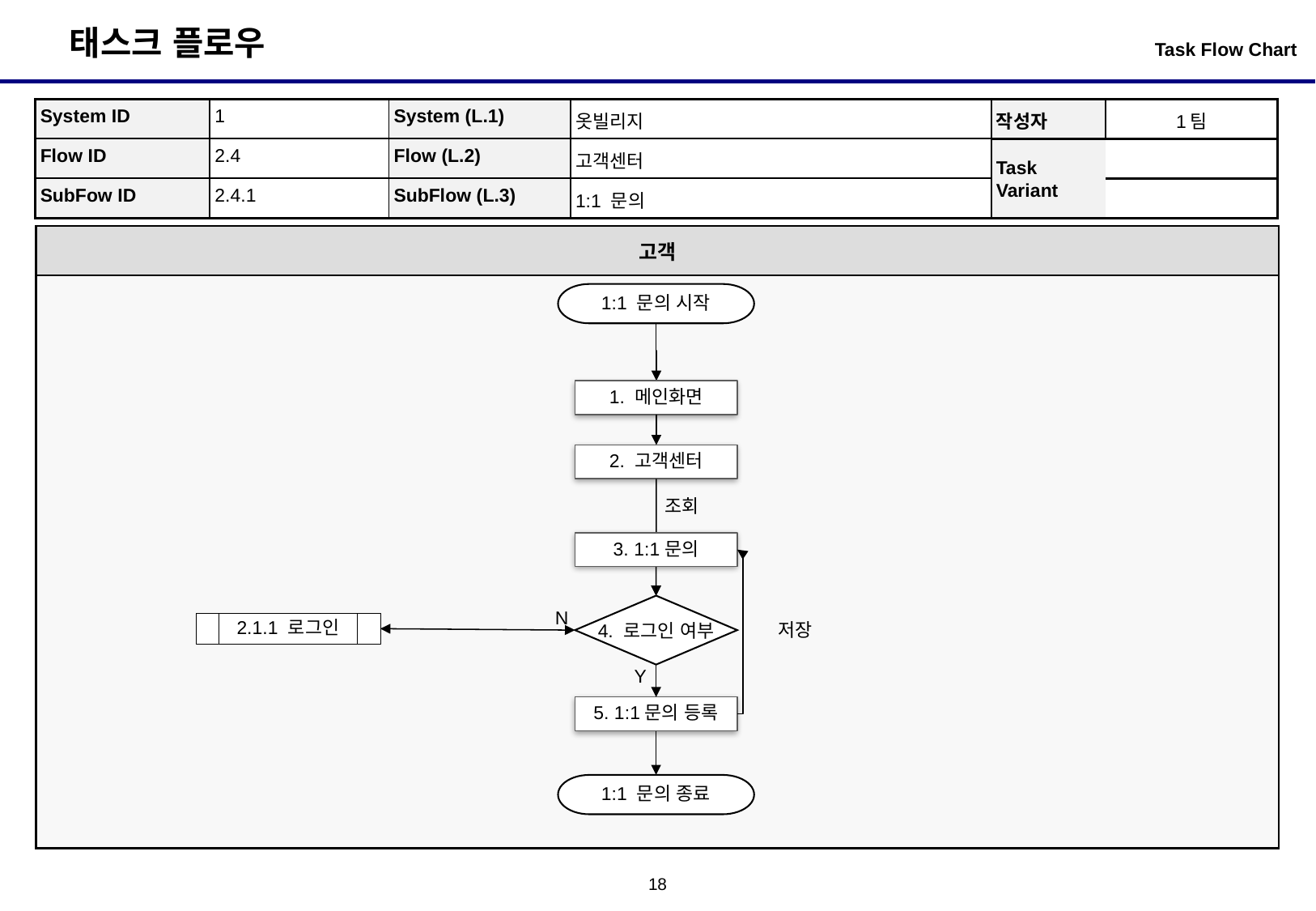

Task Flow Chart
| System ID | 1 | System (L.1) | 옷빌리지 | 작성자 | 1팀 |
| --- | --- | --- | --- | --- | --- |
| Flow ID | 2.4 | Flow (L.2) | 고객센터 | Task Variant |  |
| SubFow ID | 2.4.1 | SubFlow (L.3) | 1:1 문의 |  |  |
| 고객 |
| --- |
|  |
1:1 문의 시작
1. 메인화면
2. 고객센터
조회
3. 1:1문의
4. 로그인 여부
N
저장
2.1.1 로그인
Y
5. 1:1문의 등록
1:1 문의 종료